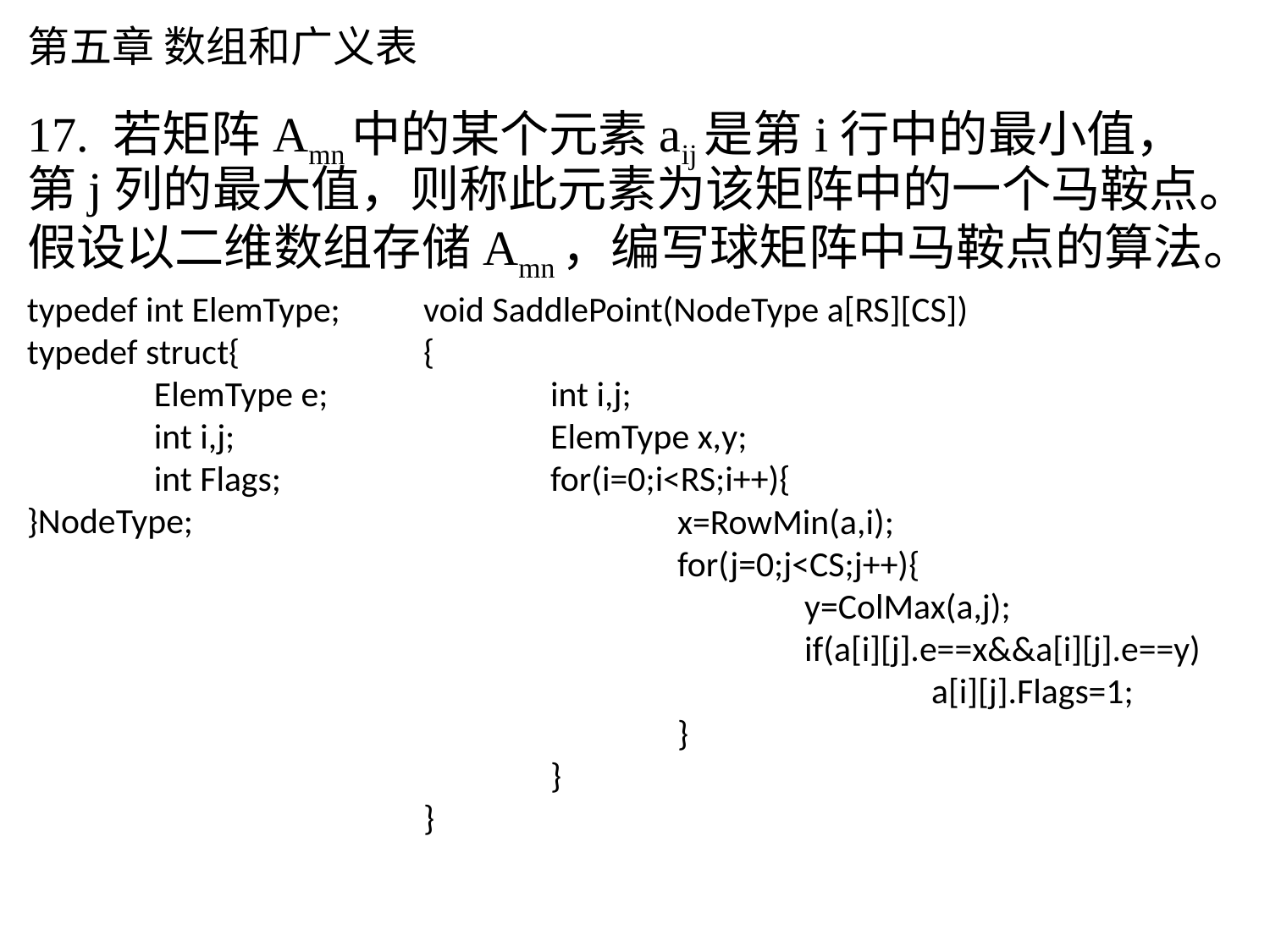

# 第五章 数组和广义表
typedef int ElemType;
typedef struct{
ElemType e;
int i,j;
int Flags;
}NodeType;
int main()
{
ElemType A[RS][CS]={
{2,1,3,4},
{1,3,1,2},
{2,7,1,3},
{3,2,4,1}
};
NodeType a[RS][CS];
Initialize(a,A);
SaddlePoint(a);
Show(a);
return 0;
}
void Initialize(NodeType a[RS][CS],ElemType A[RS][CS])
{
int i,j;
for(i=0;i<RS;i++){
for(j=0;j<CS;j++){
a[i][j].e=A[i][j];
a[i][j].i=i;
a[i][j].j=j;
a[i][j].Flags=0;
}
}
}

void SaddlePoint(NodeType a[RS][CS])
{
int i,j;
ElemType x,y;
for(i=0;i<RS;i++){
x=RowMin(a,i);
for(j=0;j<CS;j++){
y=ColMax(a,j);
if(a[i][j].e==x&&a[i][j].e==y)
a[i][j].Flags=1;
}
}
}
ElemType RowMin(NodeType a[RS][CS],int k)
{
ElemType x;
x=a[k][0].e;
int i;
for(i=1;i<CS;i++)
if(x>a[k][i].e){
x=a[k][i].e;
}
return x;
}

ElemType ColMax(NodeType a[RS][CS],int k)
{
ElemType x;
x=a[0][k].e;
int i;
for(i=1;i<RS;i++)
if(x<a[i][k].e){
x=a[i][k].e;
}
return x;
}
17. 若矩阵Amn中的某个元素aij是第i行中的最小值，第j列的最大值，则称此元素为该矩阵中的一个马鞍点。假设以二维数组存储Amn，编写球矩阵中马鞍点的算法。
typedef int ElemType;
typedef struct{
	ElemType e;
	int i,j;
	int Flags;
}NodeType;
void SaddlePoint(NodeType a[RS][CS])
{
	int i,j;
	ElemType x,y;
	for(i=0;i<RS;i++){
		x=RowMin(a,i);
		for(j=0;j<CS;j++){
			y=ColMax(a,j);
			if(a[i][j].e==x&&a[i][j].e==y)
				a[i][j].Flags=1;
		}
	}
}